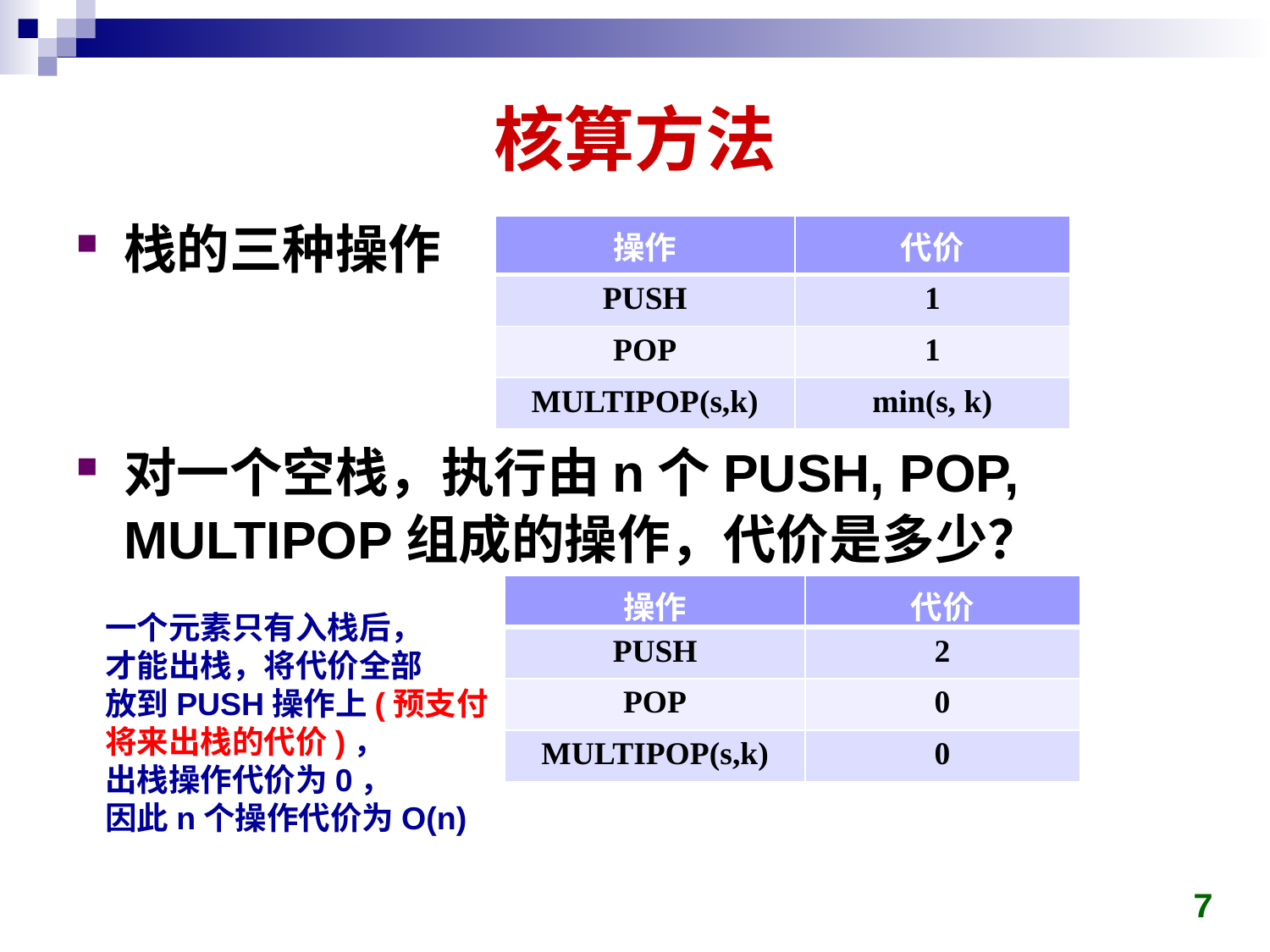

# 核算方法
栈的三种操作

对一个空栈，执行由n个PUSH, POP, MULTIPOP组成的操作，代价是多少？
| 操作 | 代价 |
| --- | --- |
| PUSH | 1 |
| POP | 1 |
| MULTIPOP(s,k) | min(s, k) |
| 操作 | 代价 |
| --- | --- |
| PUSH | 2 |
| POP | 0 |
| MULTIPOP(s,k) | 0 |
一个元素只有入栈后，
才能出栈，将代价全部
放到PUSH操作上(预支付
将来出栈的代价)，
出栈操作代价为0，
因此n个操作代价为O(n)
7